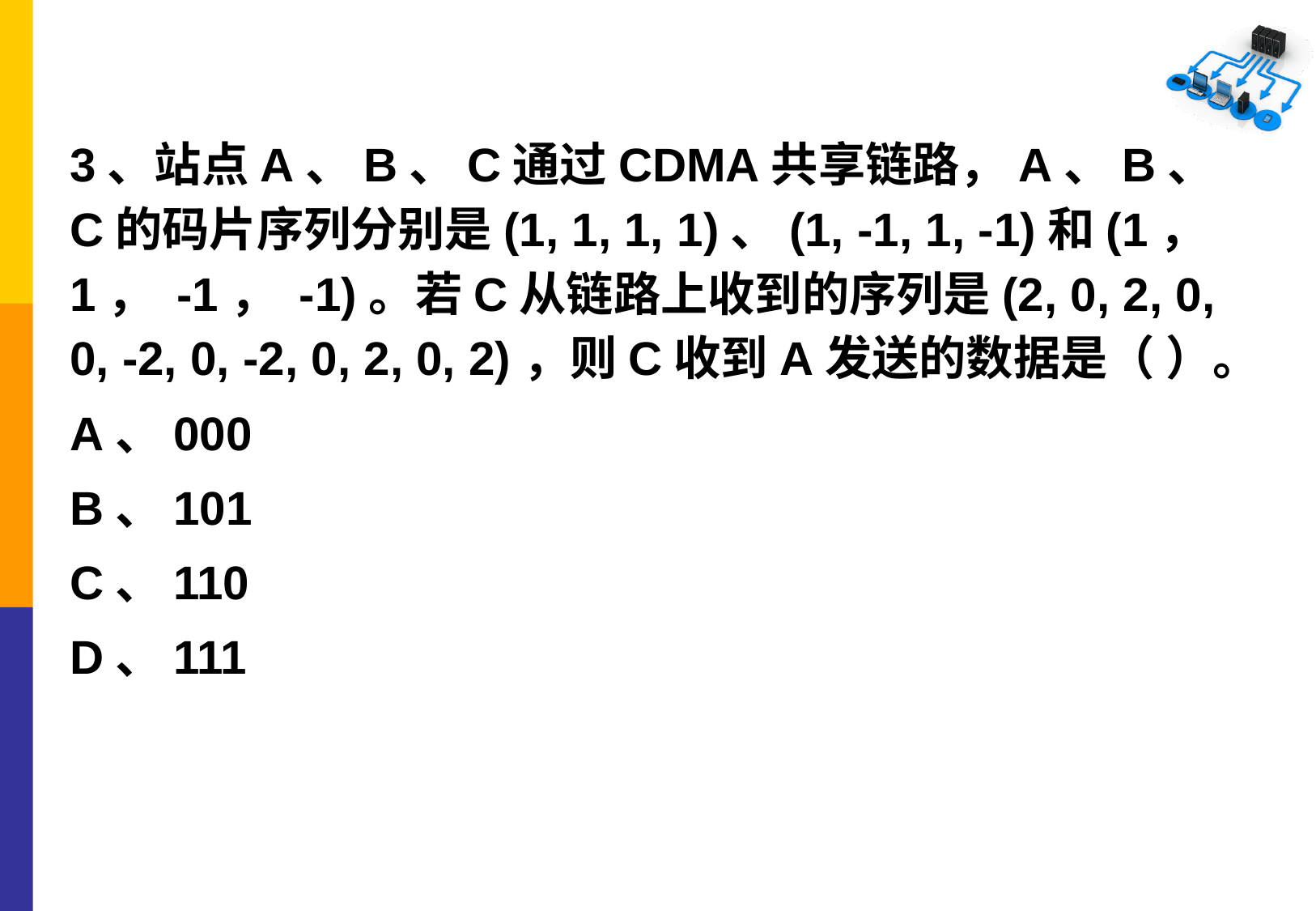

3、站点A、B、C通过CDMA共享链路，A、B、C的码片序列分别是(1, 1, 1, 1)、(1, -1, 1, -1)和(1， 1， -1， -1)。若C从链路上收到的序列是(2, 0, 2, 0, 0, -2, 0, -2, 0, 2, 0, 2)，则C收到A发送的数据是（ ）。
A、000
B、101
C、110
D、111